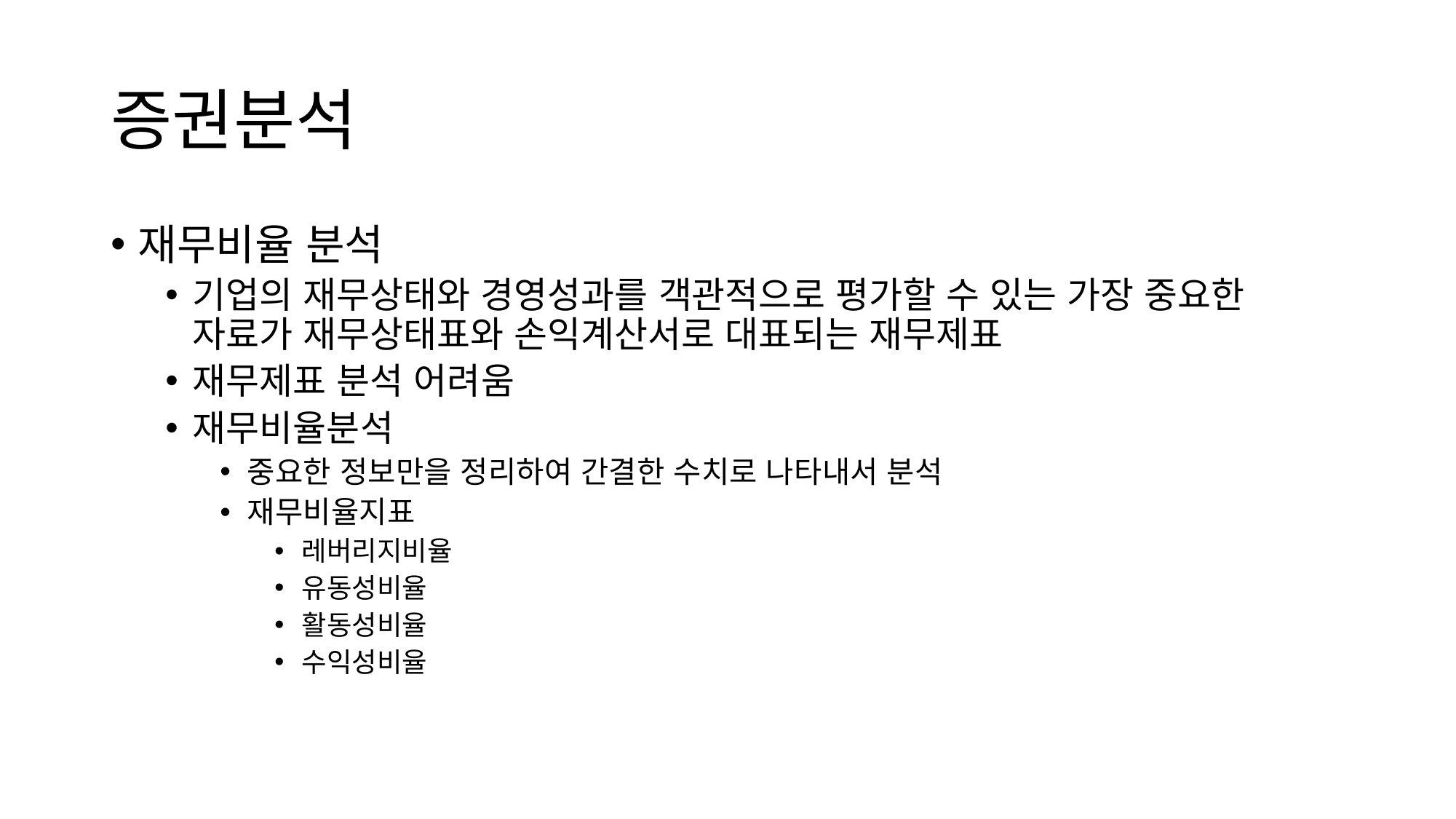

# 증권분석
재무비율 분석
기업의 재무상태와 경영성과를 객관적으로 평가할 수 있는 가장 중요한 자료가 재무상태표와 손익계산서로 대표되는 재무제표
재무제표 분석 어려움
재무비율분석
중요한 정보만을 정리하여 간결한 수치로 나타내서 분석
재무비율지표
레버리지비율
유동성비율
활동성비율
수익성비율